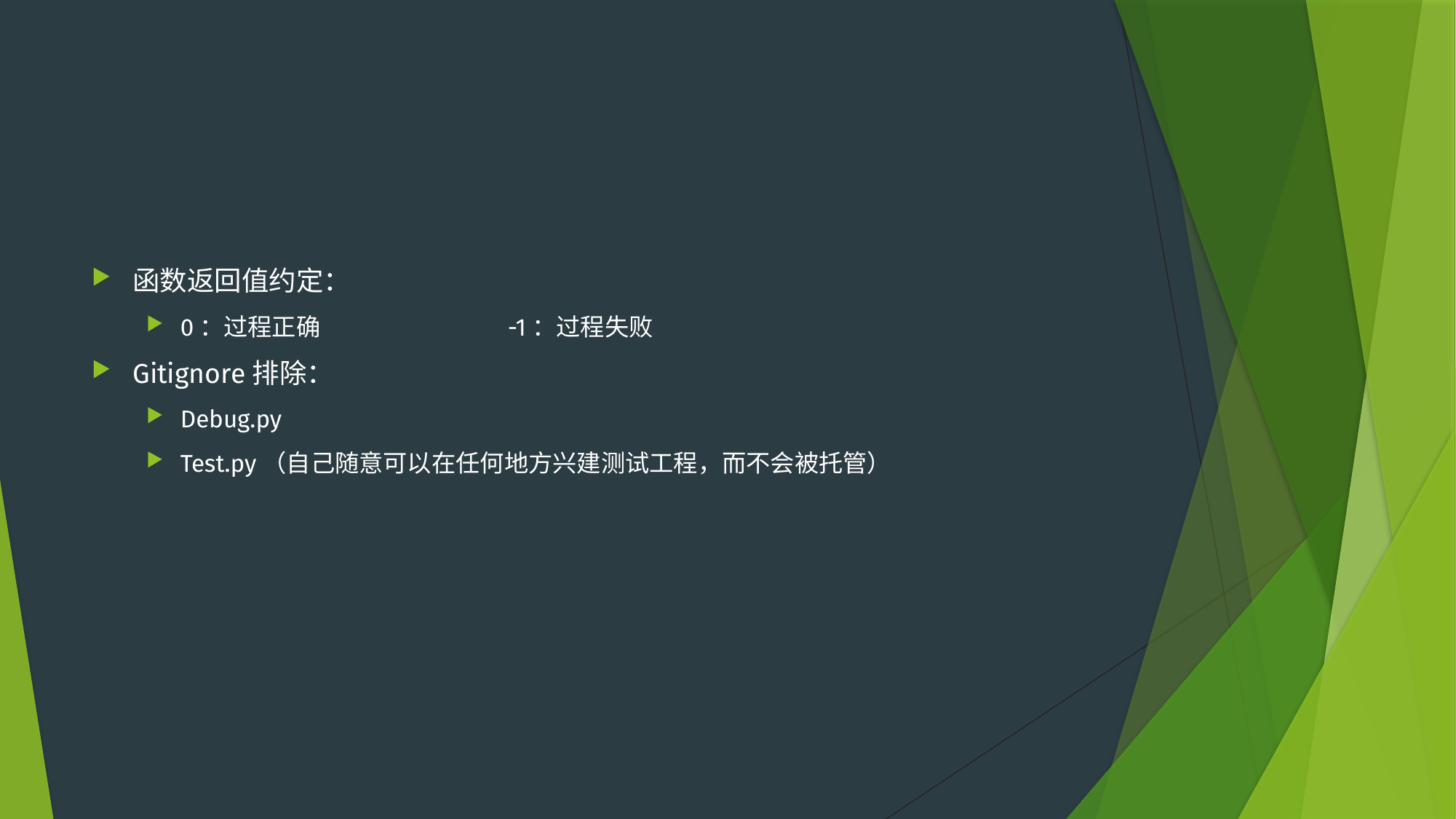

#
函数返回值约定：
0：过程正确		-1：过程失败
Gitignore排除：
Debug.py
Test.py（自己随意可以在任何地方兴建测试工程，而不会被托管）